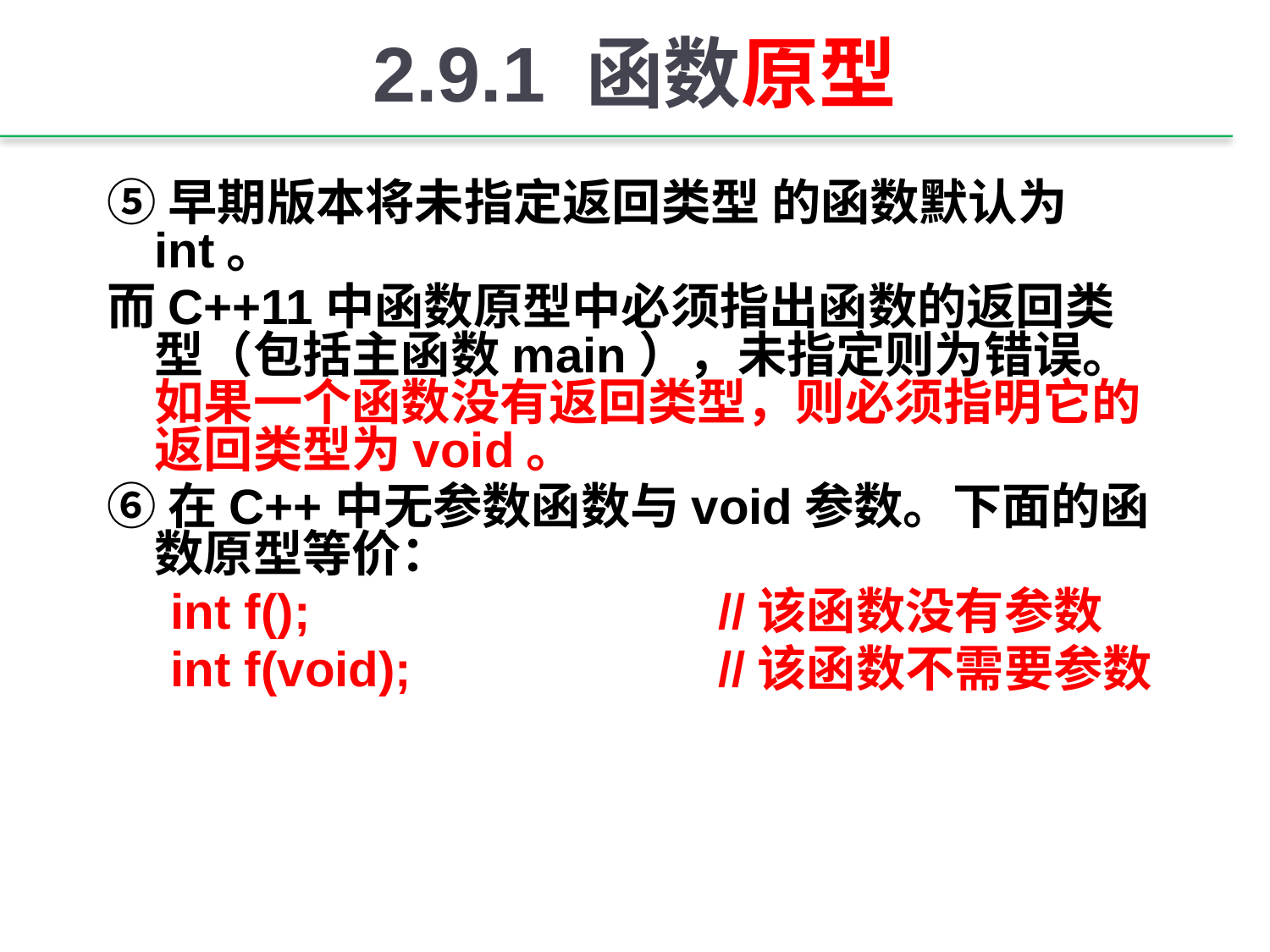

# 2.9.1 函数原型
⑤早期版本将未指定返回类型 的函数默认为int。
而C++11中函数原型中必须指出函数的返回类型（包括主函数main），未指定则为错误。 如果一个函数没有返回类型，则必须指明它的返回类型为void。
⑥在C++中无参数函数与void参数。下面的函数原型等价：
int f();               		//该函数没有参数
int f(void);           		//该函数不需要参数